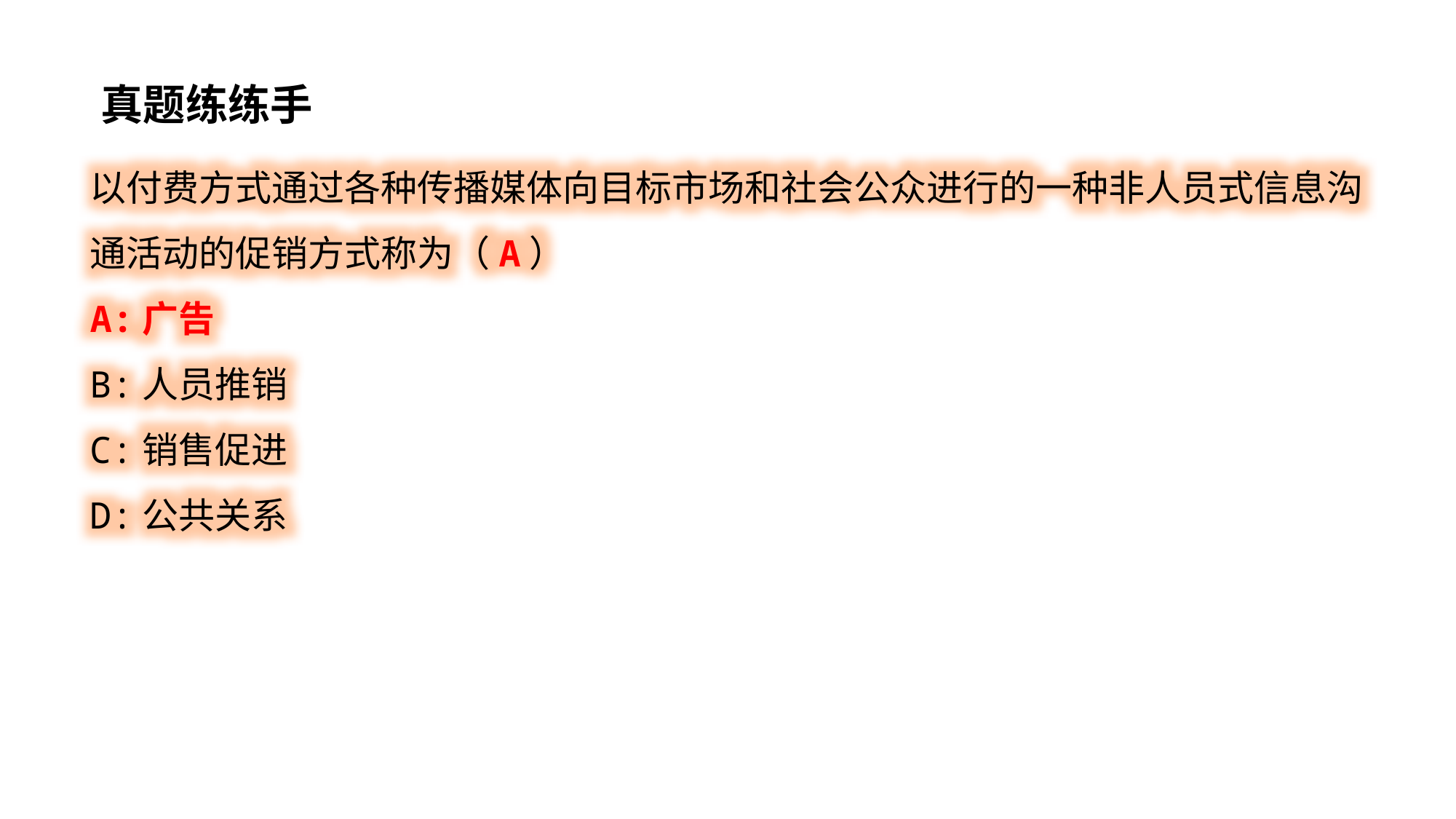

真题练练手
以付费方式通过各种传播媒体向目标市场和社会公众进行的一种非人员式信息沟通活动的促销方式称为（A）
A:广告
B:人员推销
C:销售促进
D:公共关系